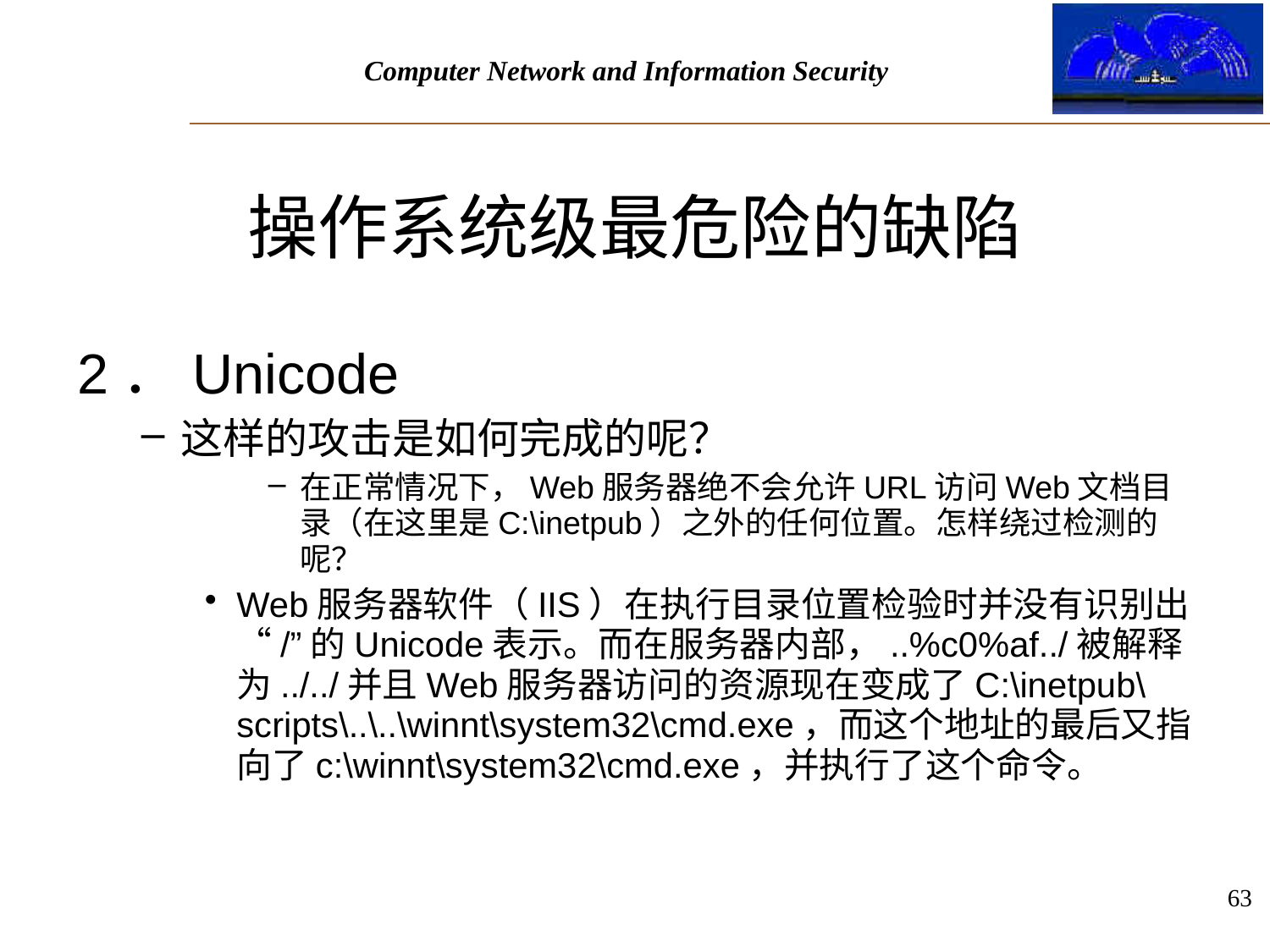

# 操作系统级最危险的缺陷
2．Unicode
这样的攻击是如何完成的呢？
在正常情况下，Web服务器绝不会允许URL访问Web文档目录（在这里是C:\inetpub）之外的任何位置。怎样绕过检测的呢？
Web服务器软件（IIS）在执行目录位置检验时并没有识别出“/”的Unicode表示。而在服务器内部，..%c0%af../被解释为../../并且Web服务器访问的资源现在变成了C:\inetpub\scripts\..\..\winnt\system32\cmd.exe，而这个地址的最后又指向了c:\winnt\system32\cmd.exe，并执行了这个命令。
63